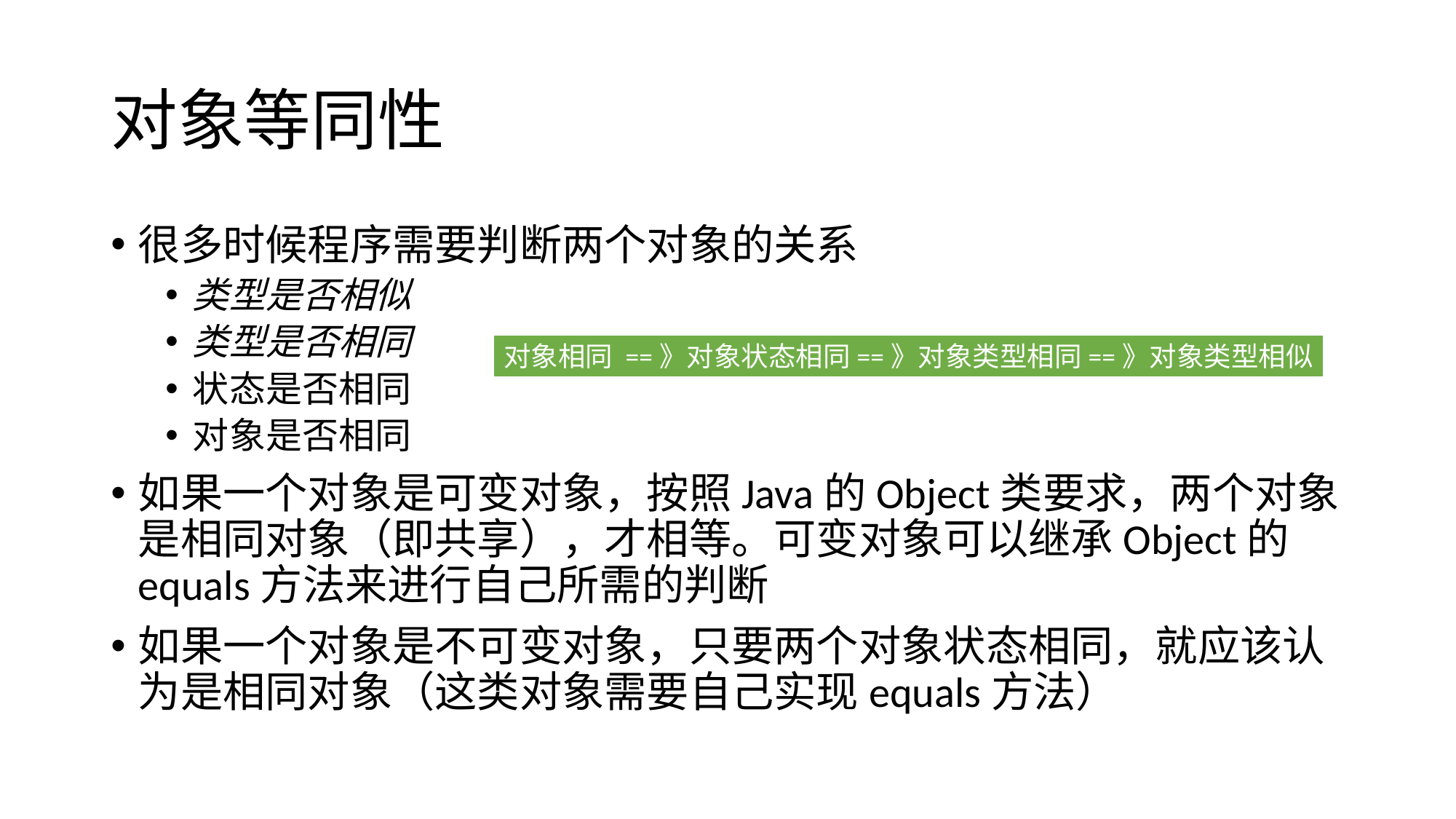

# 对象等同性
很多时候程序需要判断两个对象的关系
类型是否相似
类型是否相同
状态是否相同
对象是否相同
如果一个对象是可变对象，按照Java的Object类要求，两个对象是相同对象（即共享），才相等。可变对象可以继承Object的equals方法来进行自己所需的判断
如果一个对象是不可变对象，只要两个对象状态相同，就应该认为是相同对象（这类对象需要自己实现equals方法）
对象相同 ==》对象状态相同==》对象类型相同==》对象类型相似